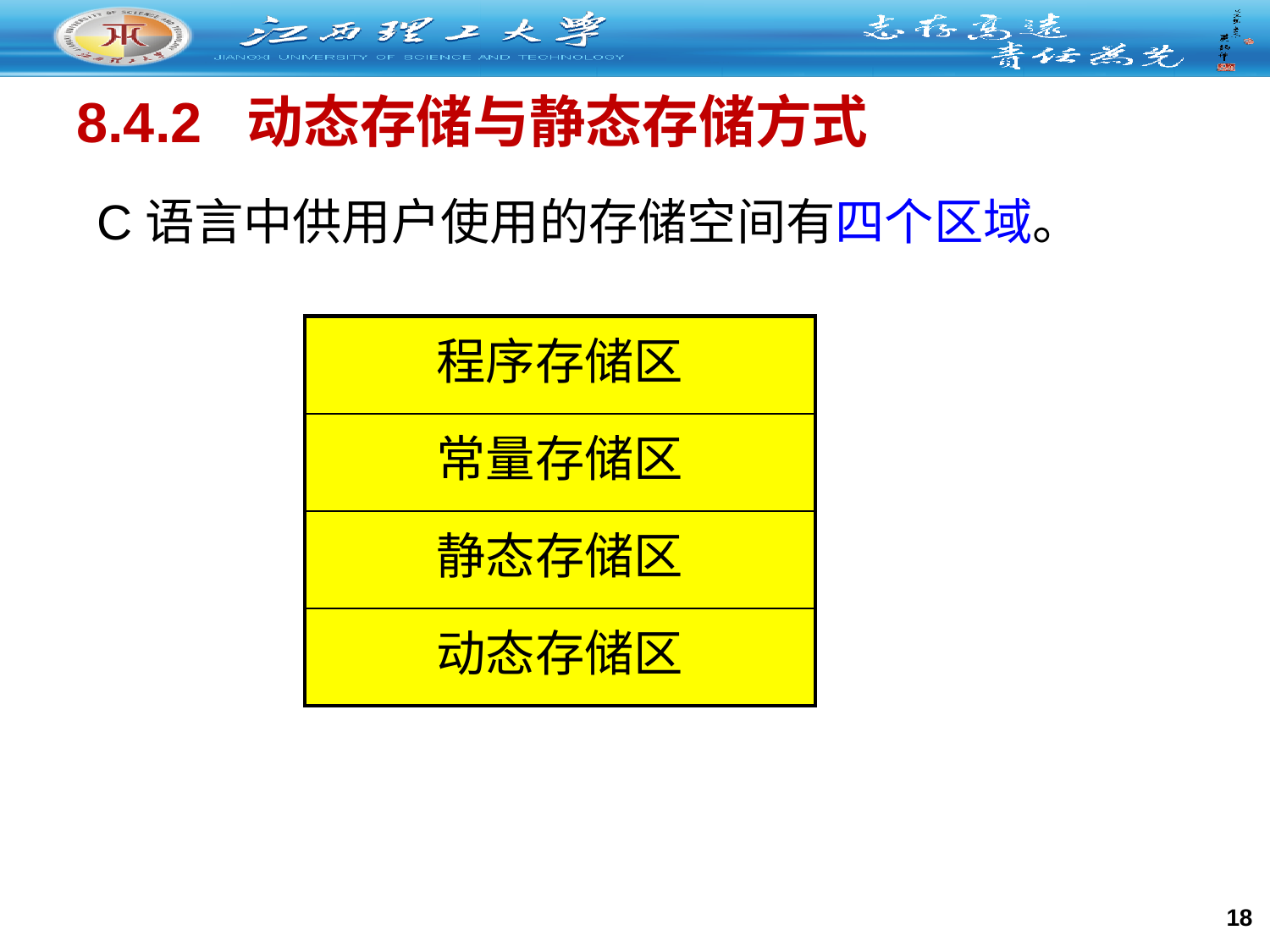

# 8.4.2  动态存储与静态存储方式
C语言中供用户使用的存储空间有四个区域。
| 程序存储区 |
| --- |
| 常量存储区 |
| 静态存储区 |
| 动态存储区 |
18